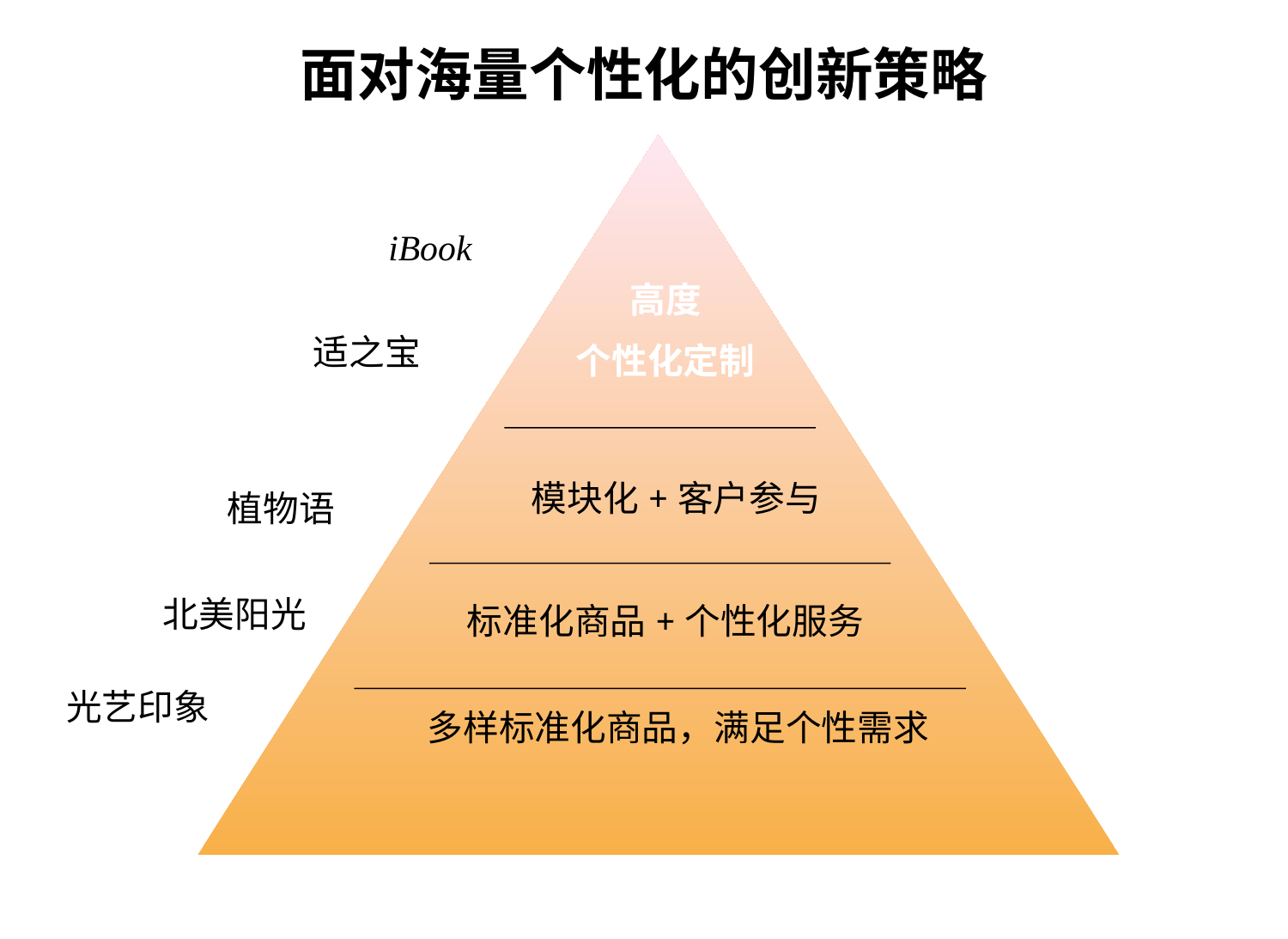

# 面对海量个性化的创新策略

iBook
高度
个性化定制
适之宝

模块化+客户参与
植物语

北美阳光
标准化商品+个性化服务
光艺印象

多样标准化商品，满足个性需求